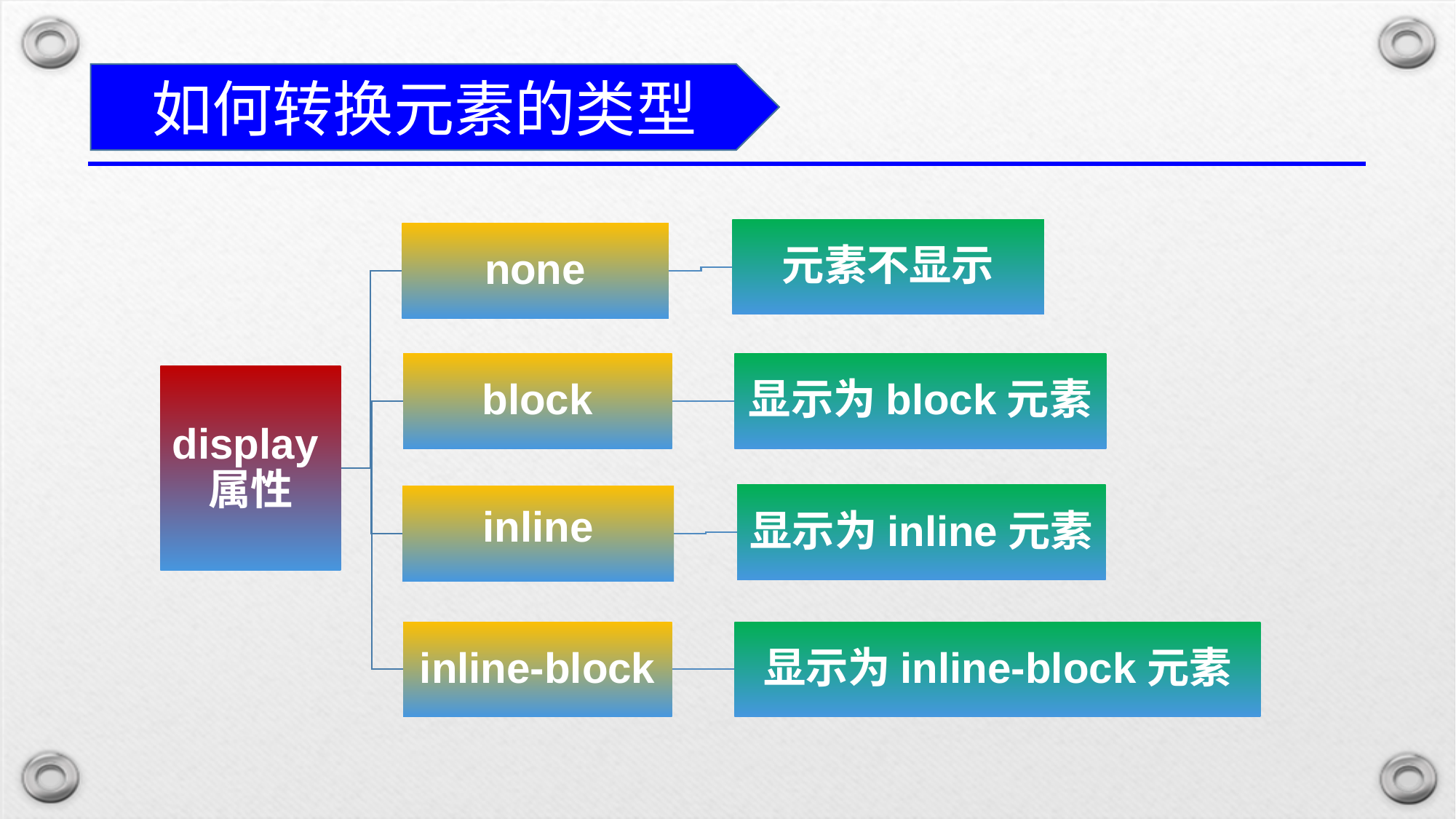

如何转换元素的类型
display属性
none
元素不显示
block
显示为block元素
inline
显示为inline元素
inline-block
显示为inline-block元素